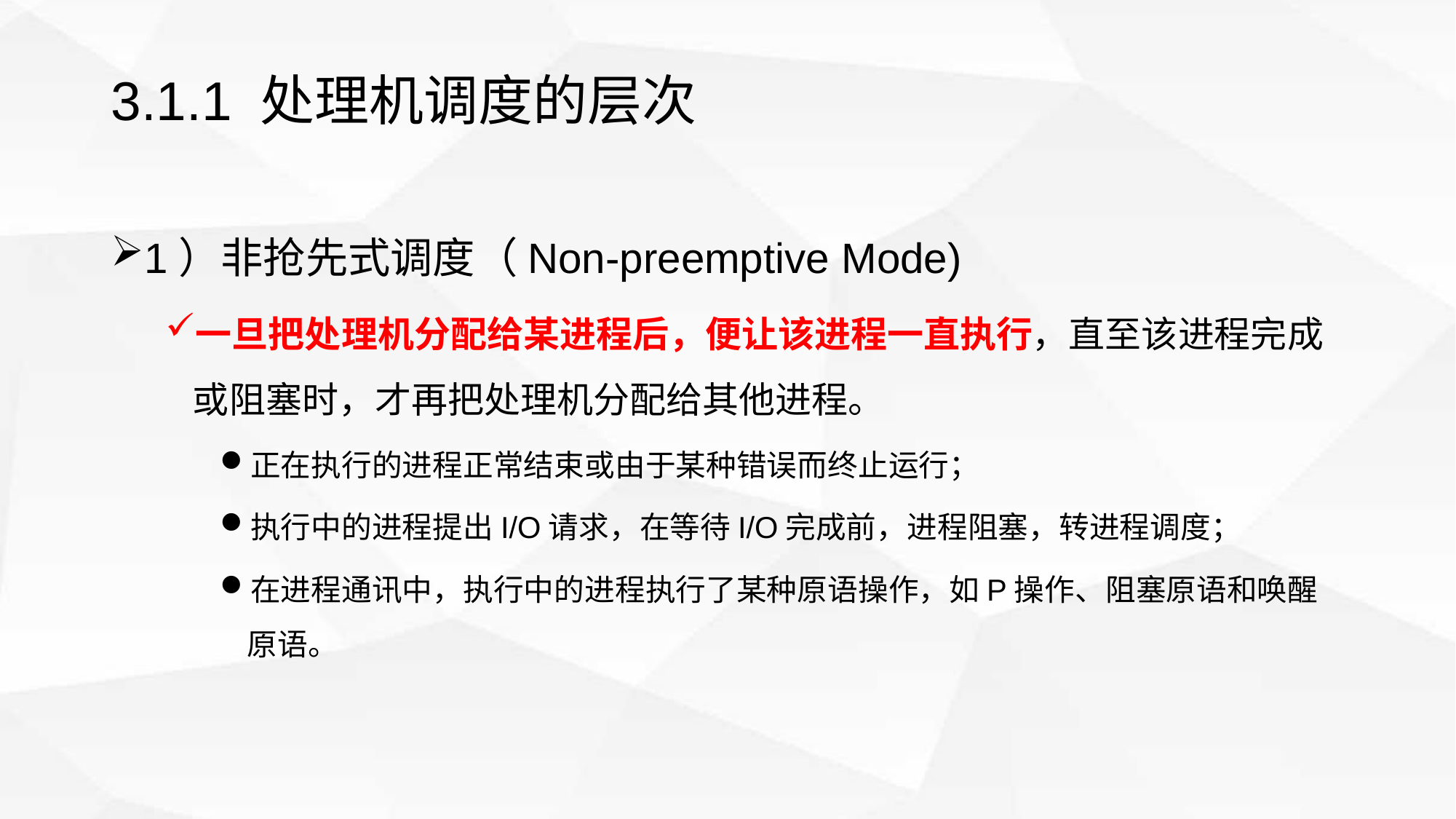

# 3.1.1 处理机调度的层次
1）非抢先式调度（Non-preemptive Mode)
一旦把处理机分配给某进程后，便让该进程一直执行，直至该进程完成或阻塞时，才再把处理机分配给其他进程。
正在执行的进程正常结束或由于某种错误而终止运行；
执行中的进程提出I/O请求，在等待I/O完成前，进程阻塞，转进程调度；
在进程通讯中，执行中的进程执行了某种原语操作，如P操作、阻塞原语和唤醒原语。